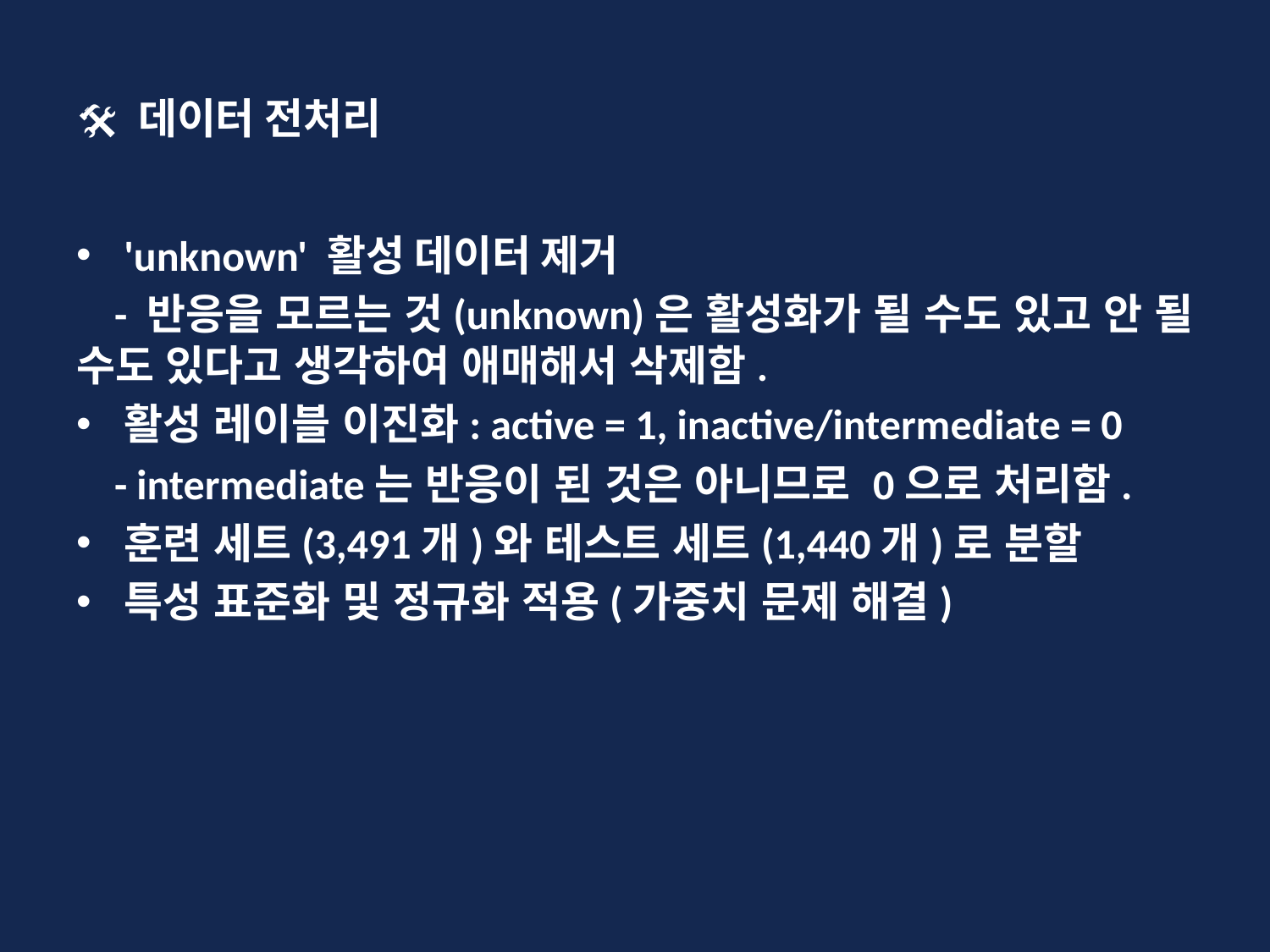

# 🛠 데이터 전처리
'unknown' 활성 데이터 제거
    - 반응을 모르는 것(unknown)은 활성화가 될 수도 있고 안 될 수도 있다고 생각하여 애매해서 삭제함.
활성 레이블 이진화: active = 1, inactive/intermediate = 0
    - intermediate는 반응이 된 것은 아니므로 0으로 처리함.
훈련 세트(3,491개)와 테스트 세트(1,440개)로 분할
특성 표준화 및 정규화 적용(가중치 문제 해결)